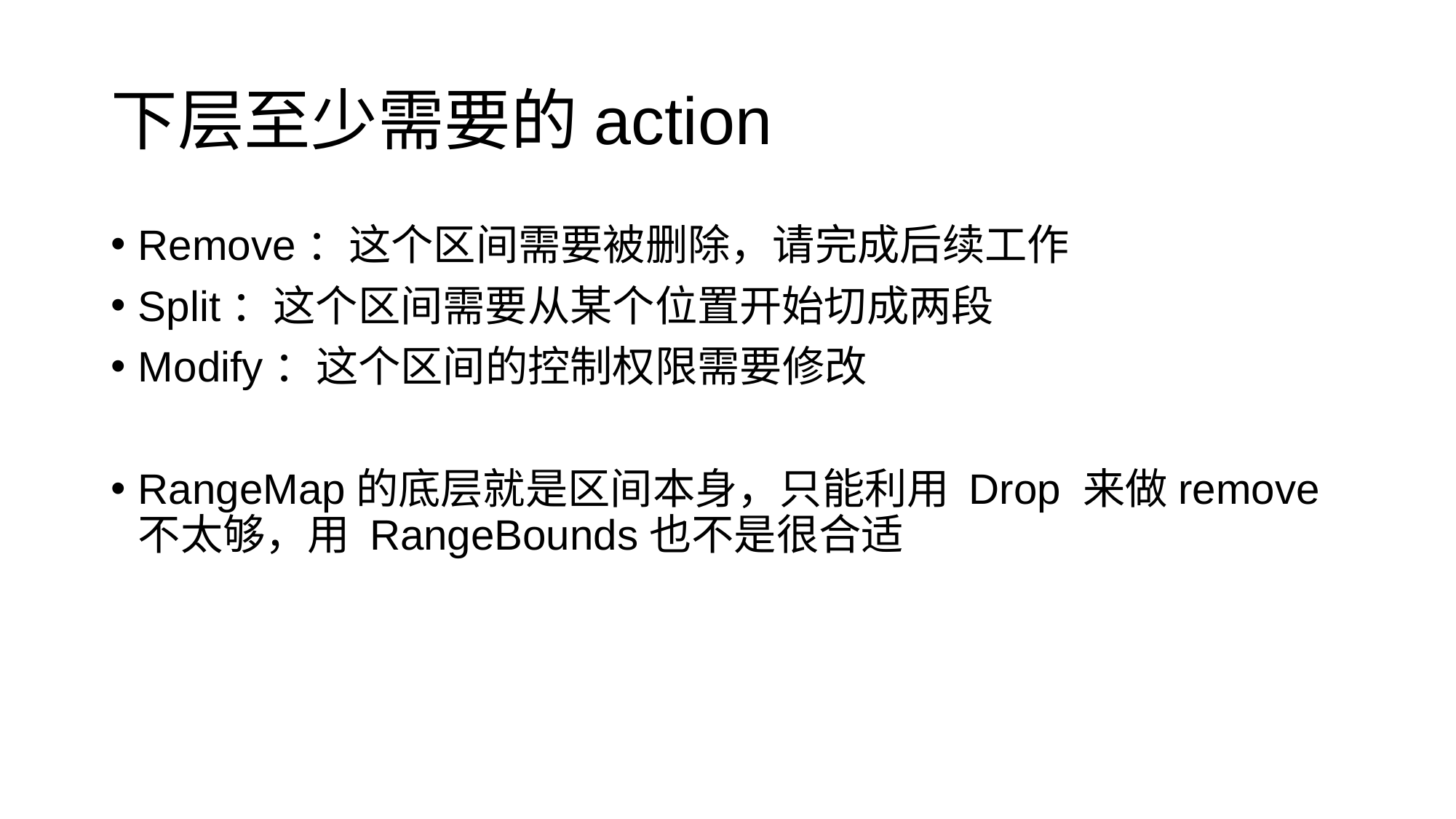

# 下层至少需要的action
Remove：这个区间需要被删除，请完成后续工作
Split：这个区间需要从某个位置开始切成两段
Modify：这个区间的控制权限需要修改

RangeMap的底层就是区间本身，只能利用 Drop 来做remove不太够，用 RangeBounds也不是很合适